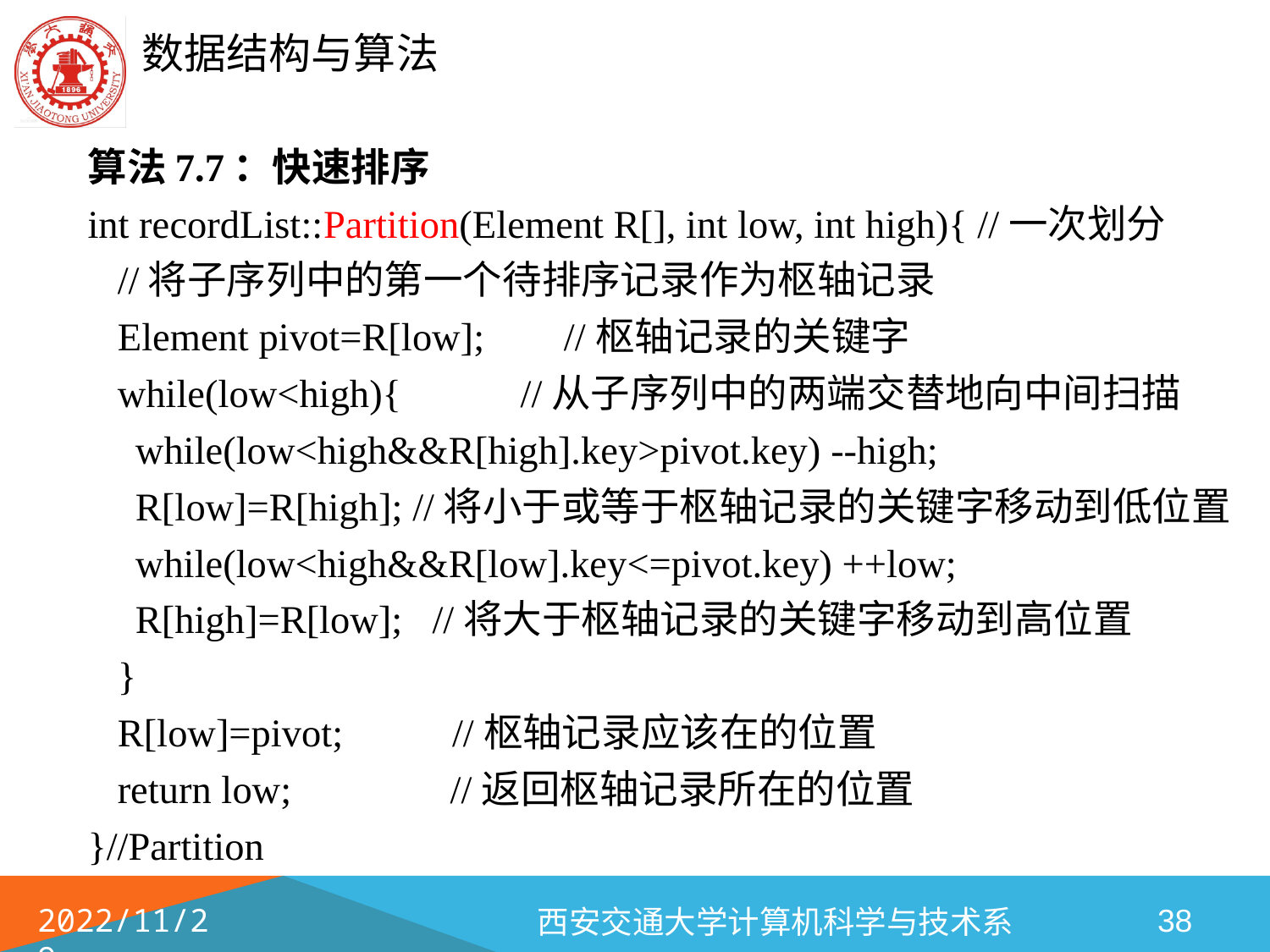

算法7.7：快速排序
int recordList::Partition(Element R[], int low, int high){ //一次划分
   //将子序列中的第一个待排序记录作为枢轴记录
   Element pivot=R[low];        //枢轴记录的关键字
   while(low<high){            //从子序列中的两端交替地向中间扫描
	while(low<high&&R[high].key>pivot.key) --high;
  	R[low]=R[high]; //将小于或等于枢轴记录的关键字移动到低位置
	while(low<high&&R[low].key<=pivot.key) ++low;
	R[high]=R[low];   //将大于枢轴记录的关键字移动到高位置
   }
   R[low]=pivot;           //枢轴记录应该在的位置
   return low;                //返回枢轴记录所在的位置
}//Partition